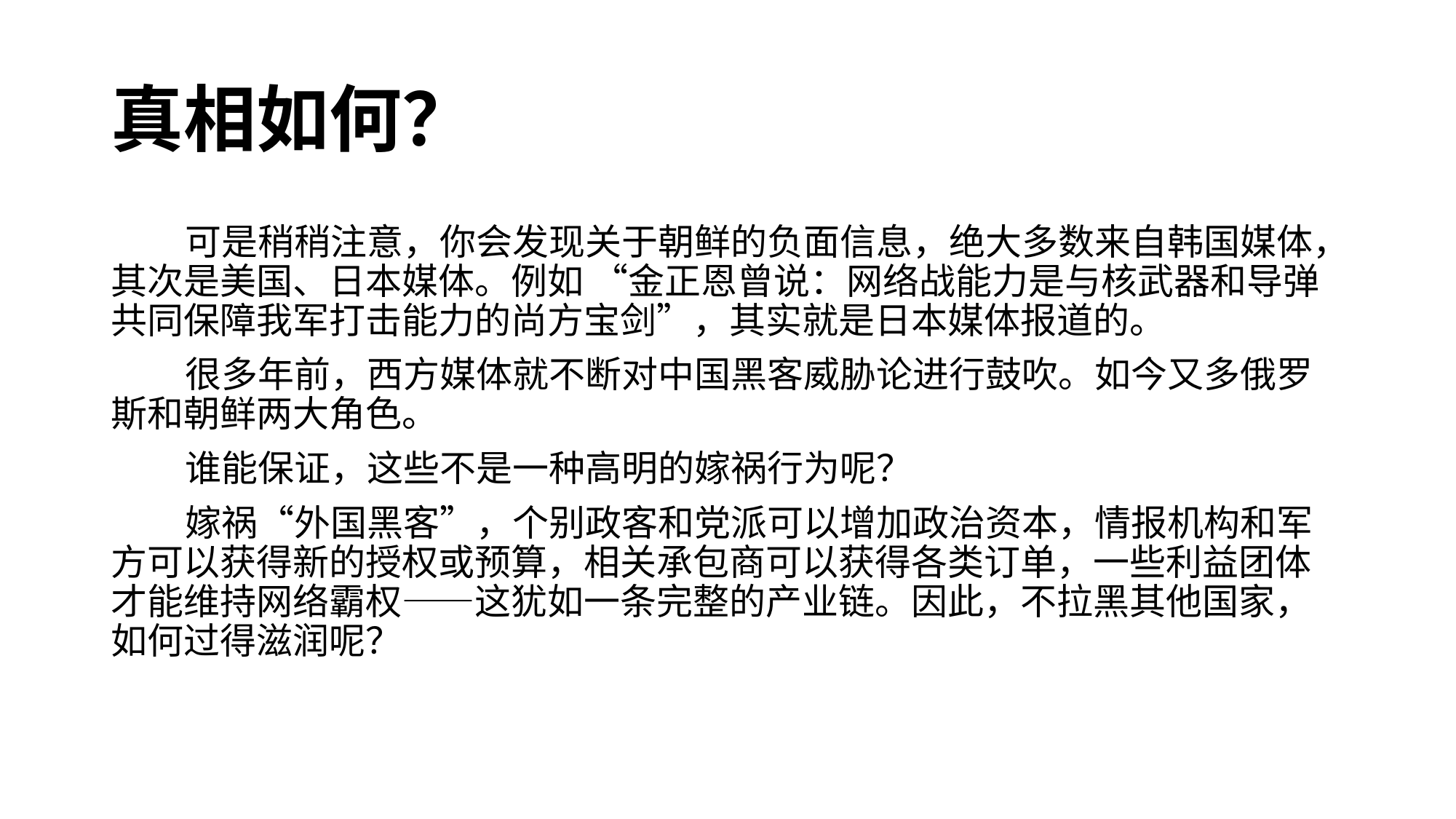

# 真相如何？
        可是稍稍注意，你会发现关于朝鲜的负面信息，绝大多数来自韩国媒体，其次是美国、日本媒体。例如 “金正恩曾说：网络战能力是与核武器和导弹共同保障我军打击能力的尚方宝剑”，其实就是日本媒体报道的。
        很多年前，西方媒体就不断对中国黑客威胁论进行鼓吹。如今又多俄罗斯和朝鲜两大角色。
        谁能保证，这些不是一种高明的嫁祸行为呢？
        嫁祸“外国黑客”，个别政客和党派可以增加政治资本，情报机构和军方可以获得新的授权或预算，相关承包商可以获得各类订单，一些利益团体才能维持网络霸权——这犹如一条完整的产业链。因此，不拉黑其他国家，如何过得滋润呢？